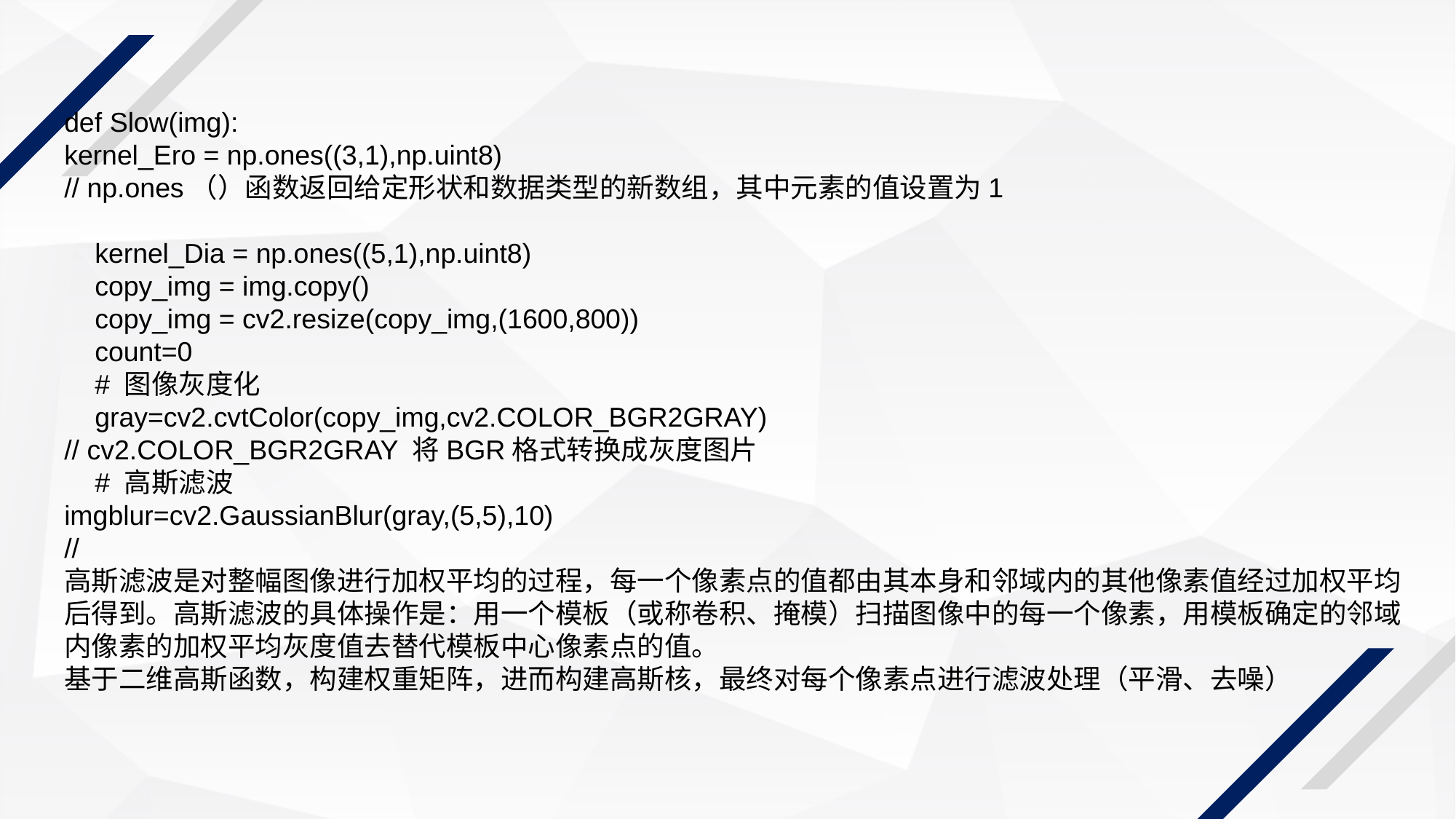

def Slow(img):
kernel_Ero = np.ones((3,1),np.uint8)
// np.ones（）函数返回给定形状和数据类型的新数组，其中元素的值设置为1

    kernel_Dia = np.ones((5,1),np.uint8)
    copy_img = img.copy()
    copy_img = cv2.resize(copy_img,(1600,800))
    count=0
    # 图像灰度化
    gray=cv2.cvtColor(copy_img,cv2.COLOR_BGR2GRAY)
// cv2.COLOR_BGR2GRAY 将BGR格式转换成灰度图片
    # 高斯滤波
imgblur=cv2.GaussianBlur(gray,(5,5),10)
//
高斯滤波是对整幅图像进行加权平均的过程，每一个像素点的值都由其本身和邻域内的其他像素值经过加权平均后得到。高斯滤波的具体操作是：用一个模板（或称卷积、掩模）扫描图像中的每一个像素，用模板确定的邻域内像素的加权平均灰度值去替代模板中心像素点的值。
基于二维高斯函数，构建权重矩阵，进而构建高斯核，最终对每个像素点进行滤波处理（平滑、去噪）